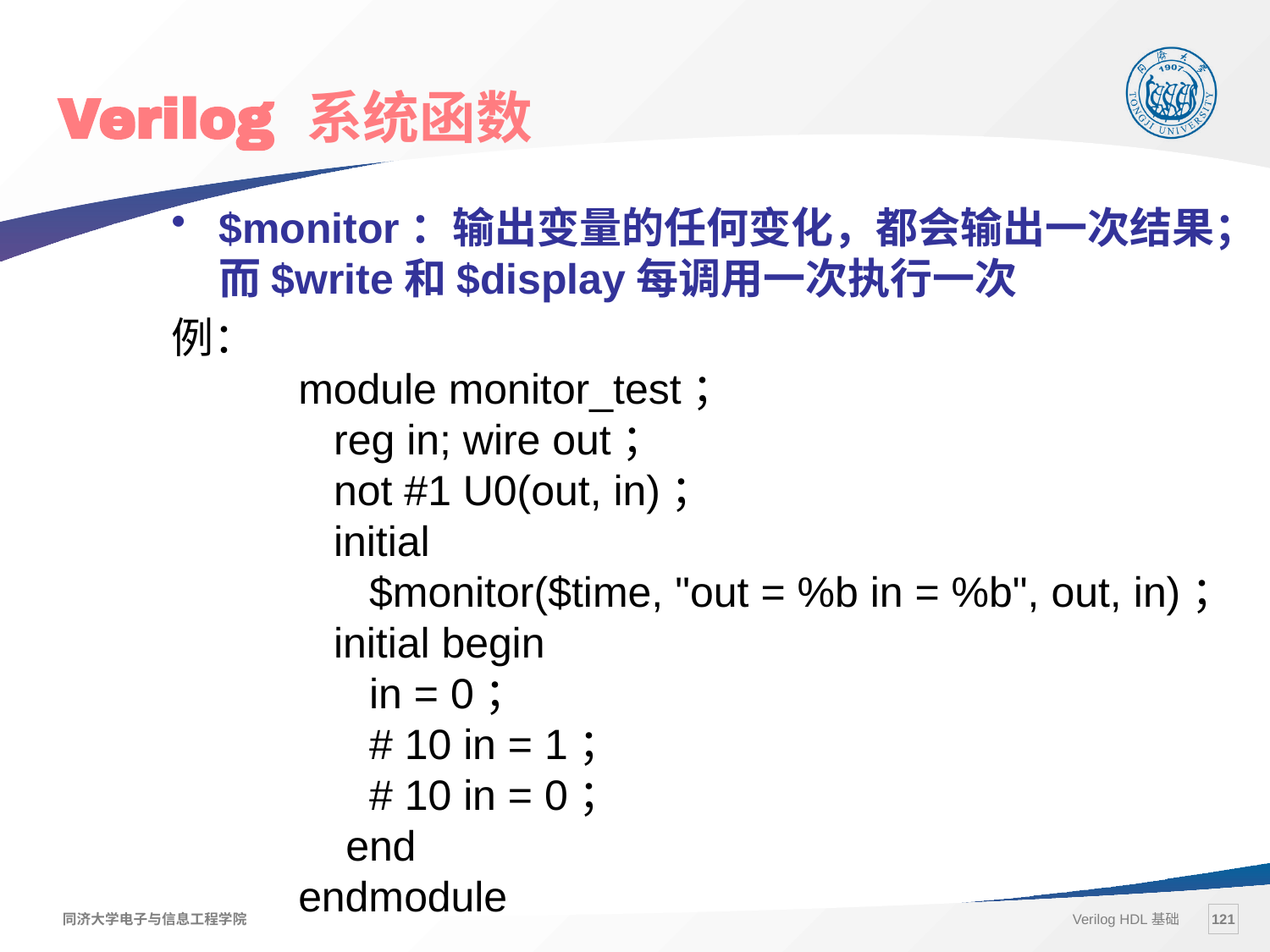

Verilog 系统函数
$monitor：输出变量的任何变化，都会输出一次结果；而$write和$display每调用一次执行一次
例：
module monitor_test；
   reg in; wire out；
   not #1 U0(out, in)；
   initial
      $monitor($time, "out = %b in = %b", out, in)；
   initial begin
      in = 0；
      # 10 in = 1；
      # 10 in = 0；
    end
endmodule